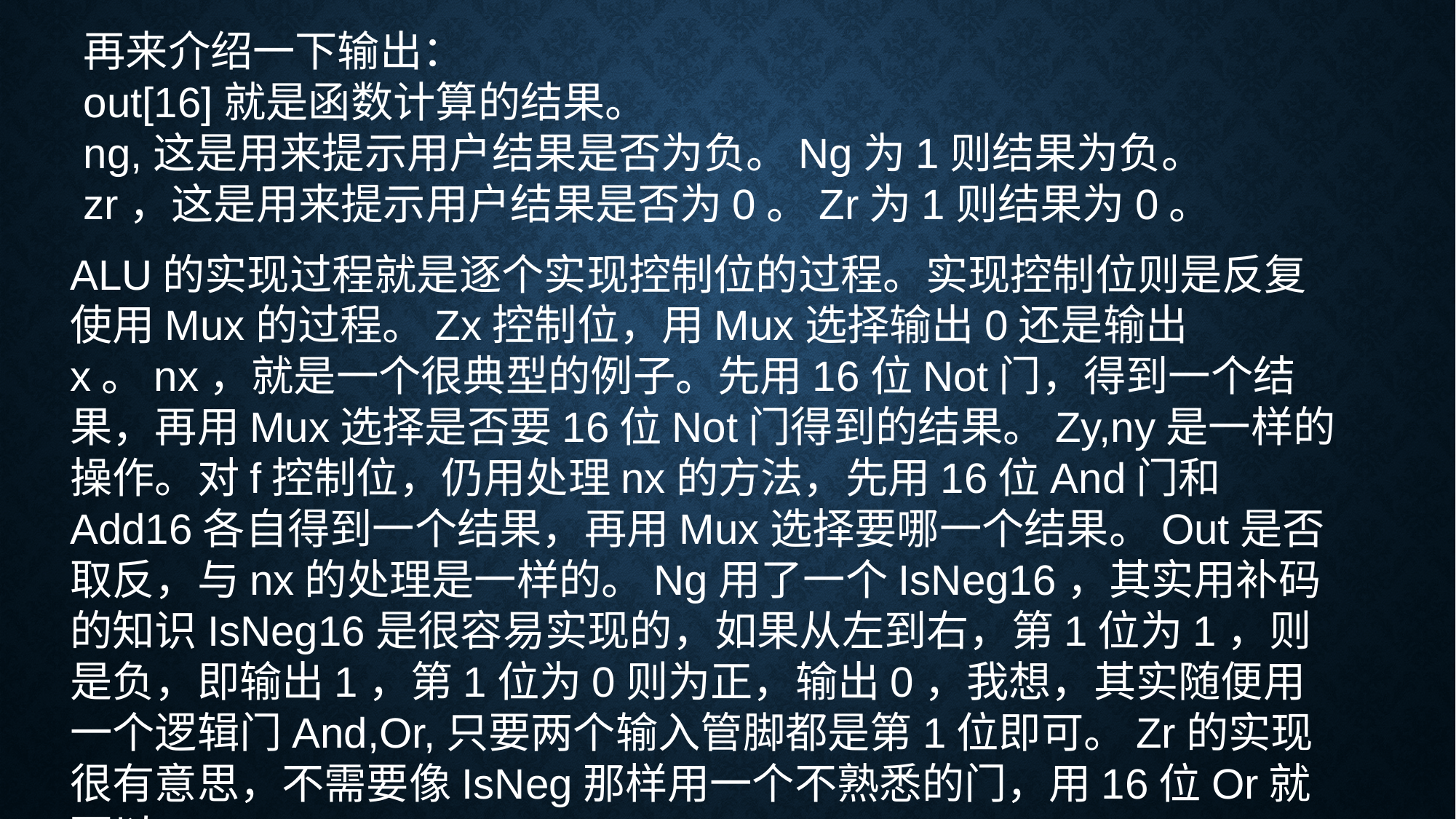

再来介绍一下输出：
out[16]就是函数计算的结果。
ng,这是用来提示用户结果是否为负。Ng为1则结果为负。
zr，这是用来提示用户结果是否为0。Zr为1则结果为0。
ALU的实现过程就是逐个实现控制位的过程。实现控制位则是反复使用Mux的过程。Zx控制位，用Mux选择输出0还是输出x。nx，就是一个很典型的例子。先用16位Not门，得到一个结果，再用Mux选择是否要16位Not门得到的结果。Zy,ny是一样的操作。对f控制位，仍用处理nx的方法，先用16位And门和Add16各自得到一个结果，再用Mux选择要哪一个结果。Out是否取反，与nx的处理是一样的。Ng用了一个IsNeg16，其实用补码的知识IsNeg16是很容易实现的，如果从左到右，第1位为1，则是负，即输出1，第1位为0则为正，输出0，我想，其实随便用一个逻辑门And,Or,只要两个输入管脚都是第1位即可。Zr的实现很有意思，不需要像IsNeg那样用一个不熟悉的门，用16位Or就可以。